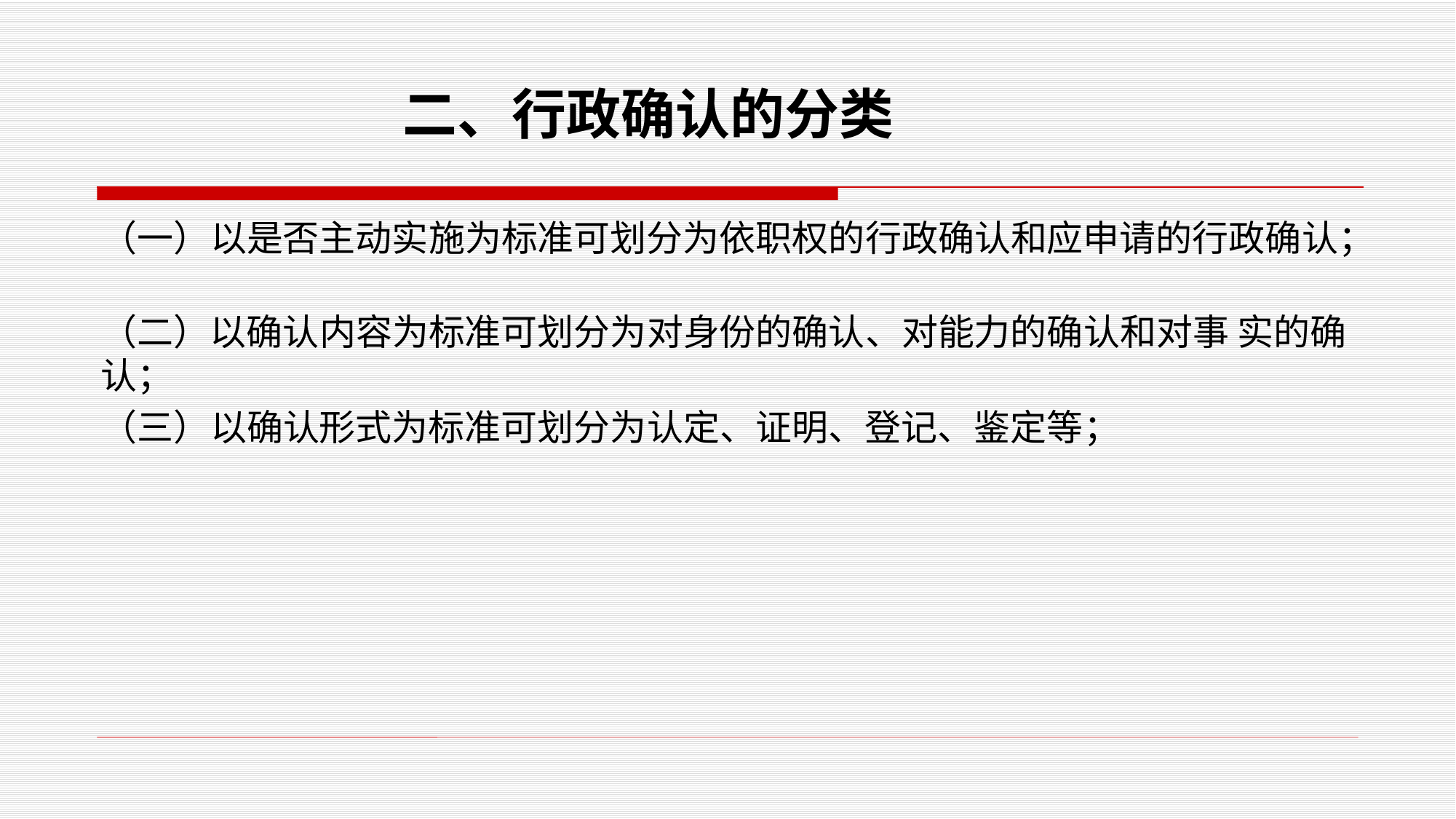

#
二、行政确认的分类
（一）以是否主动实施为标准可划分为依职权的行政确认和应申请的行政确认；
（二）以确认内容为标准可划分为对身份的确认、对能力的确认和对事 实的确认；
（三）以确认形式为标准可划分为认定、证明、登记、鉴定等；